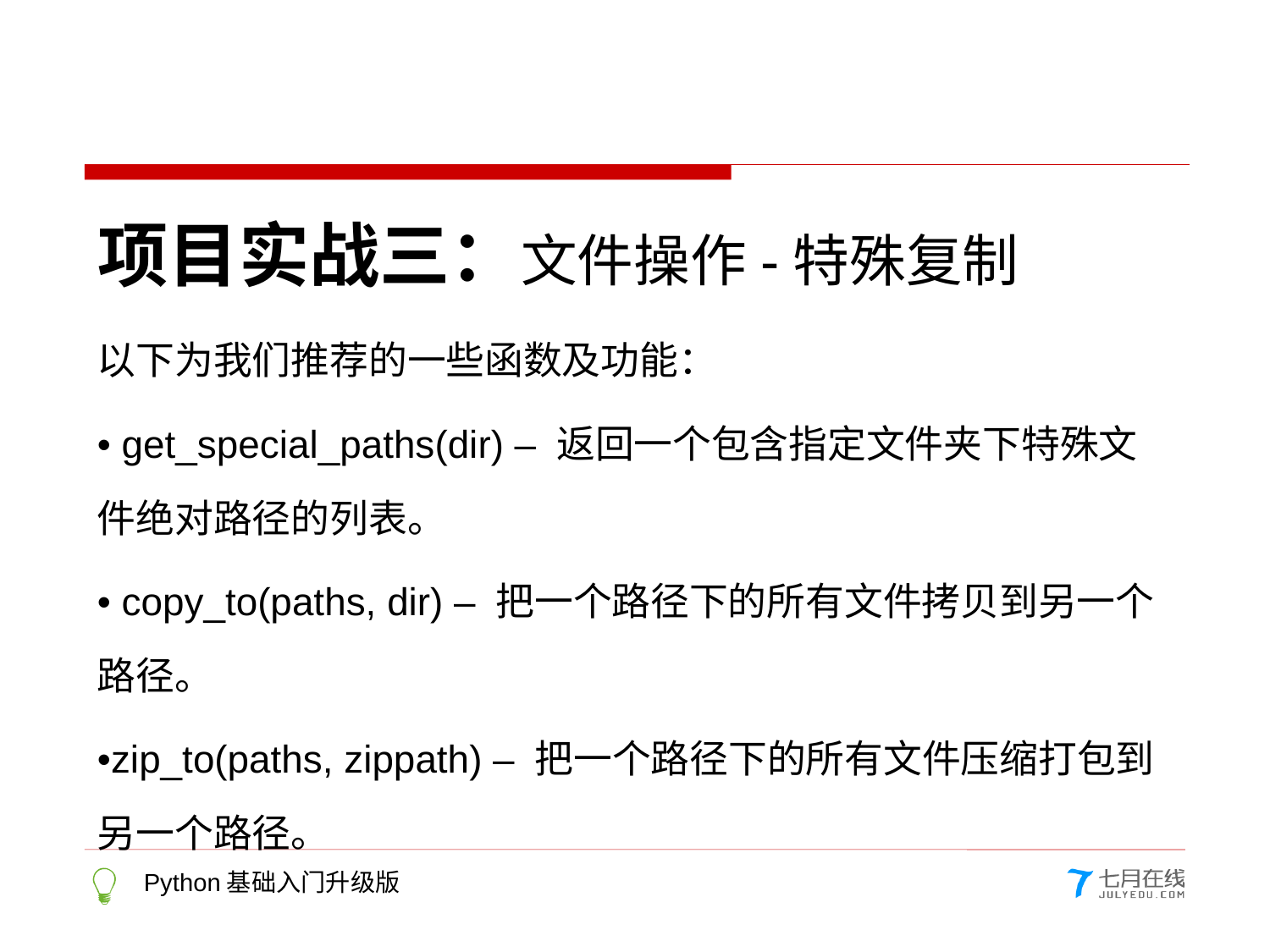

项目实战三：文件操作-特殊复制
以下为我们推荐的一些函数及功能：
• get_special_paths(dir) – 返回一个包含指定文件夹下特殊文件绝对路径的列表。
• copy_to(paths, dir) – 把一个路径下的所有文件拷贝到另一个路径。
•zip_to(paths, zippath) – 把一个路径下的所有文件压缩打包到另一个路径。